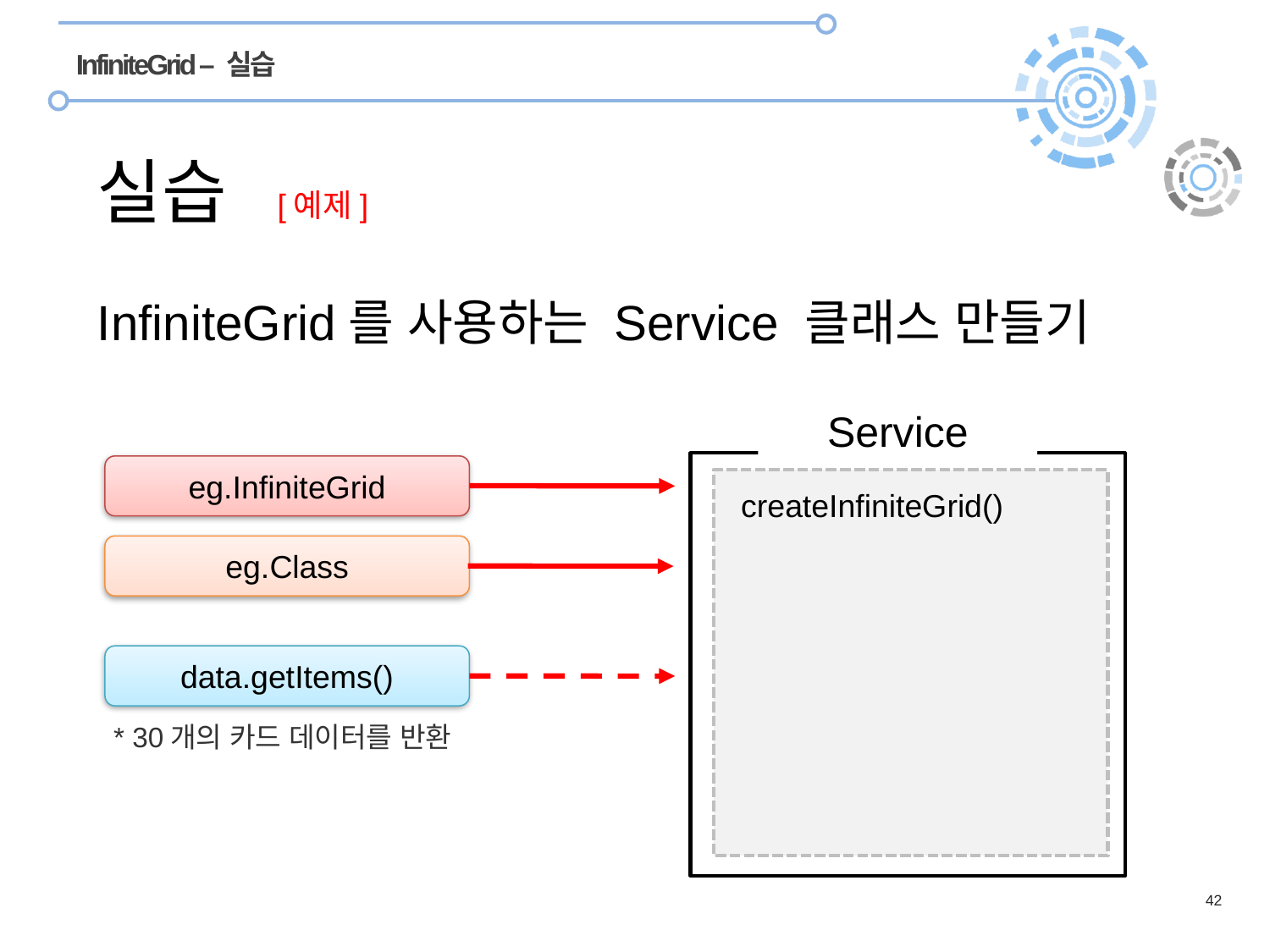

InfiniteGrid – 실습
실습

InfiniteGrid를 사용하는 Service 클래스 만들기
[예제]
Service

eg.InfiniteGrid

createInfiniteGrid()
eg.Class
data.getItems()
* 30개의 카드 데이터를 반환